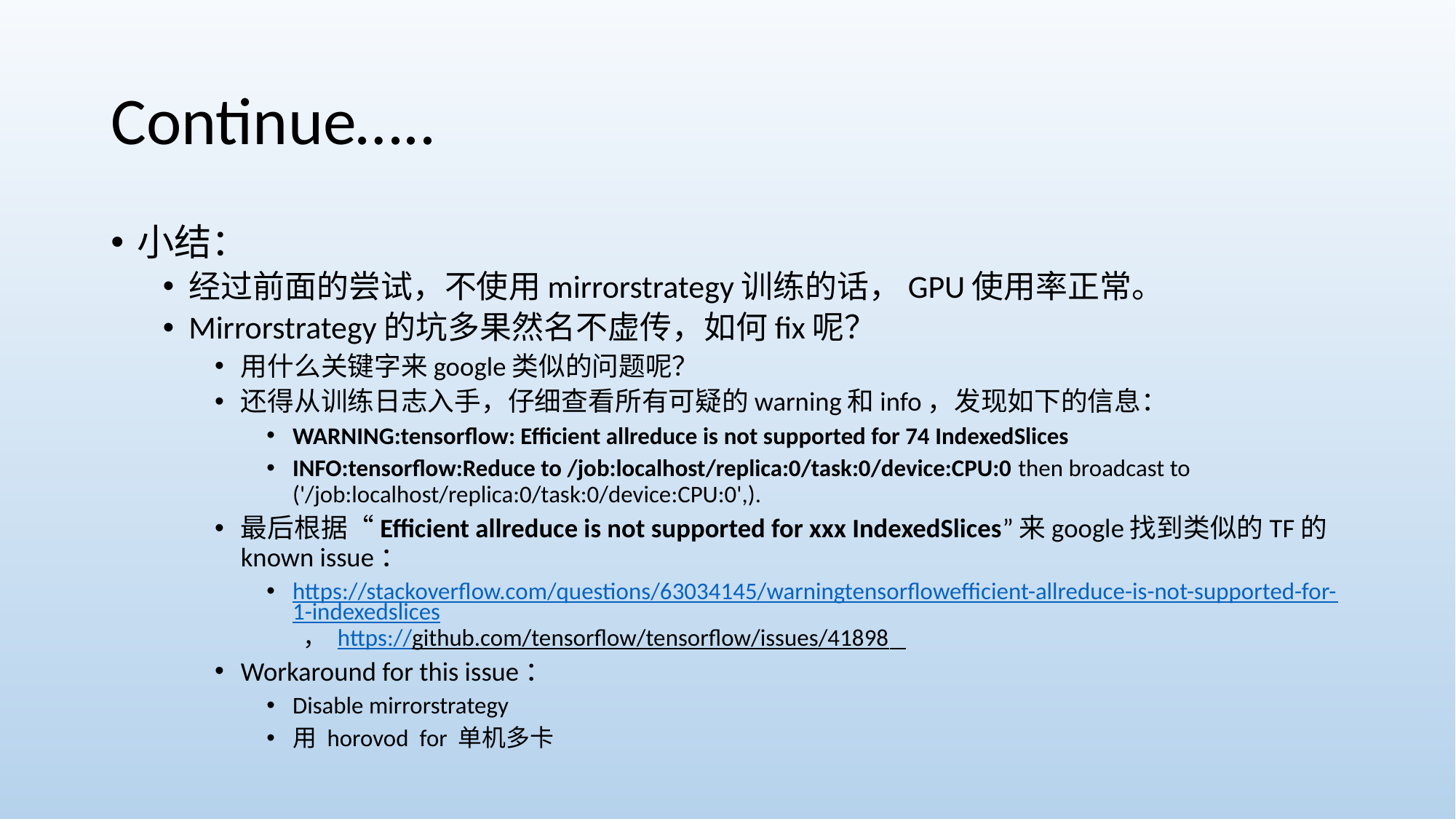

# Continue…..
小结：
经过前面的尝试，不使用mirrorstrategy训练的话，GPU使用率正常。
Mirrorstrategy的坑多果然名不虚传，如何fix呢？
用什么关键字来google类似的问题呢？
还得从训练日志入手，仔细查看所有可疑的warning和info，发现如下的信息：
WARNING:tensorflow: Efficient allreduce is not supported for 74 IndexedSlices
INFO:tensorflow:Reduce to /job:localhost/replica:0/task:0/device:CPU:0 then broadcast to ('/job:localhost/replica:0/task:0/device:CPU:0',).
最后根据“Efficient allreduce is not supported for xxx IndexedSlices”来google找到类似的TF的known issue：
https://stackoverflow.com/questions/63034145/warningtensorflowefficient-allreduce-is-not-supported-for-1-indexedslices ， https://github.com/tensorflow/tensorflow/issues/41898
Workaround for this issue：
Disable mirrorstrategy
用 horovod  for 单机多卡